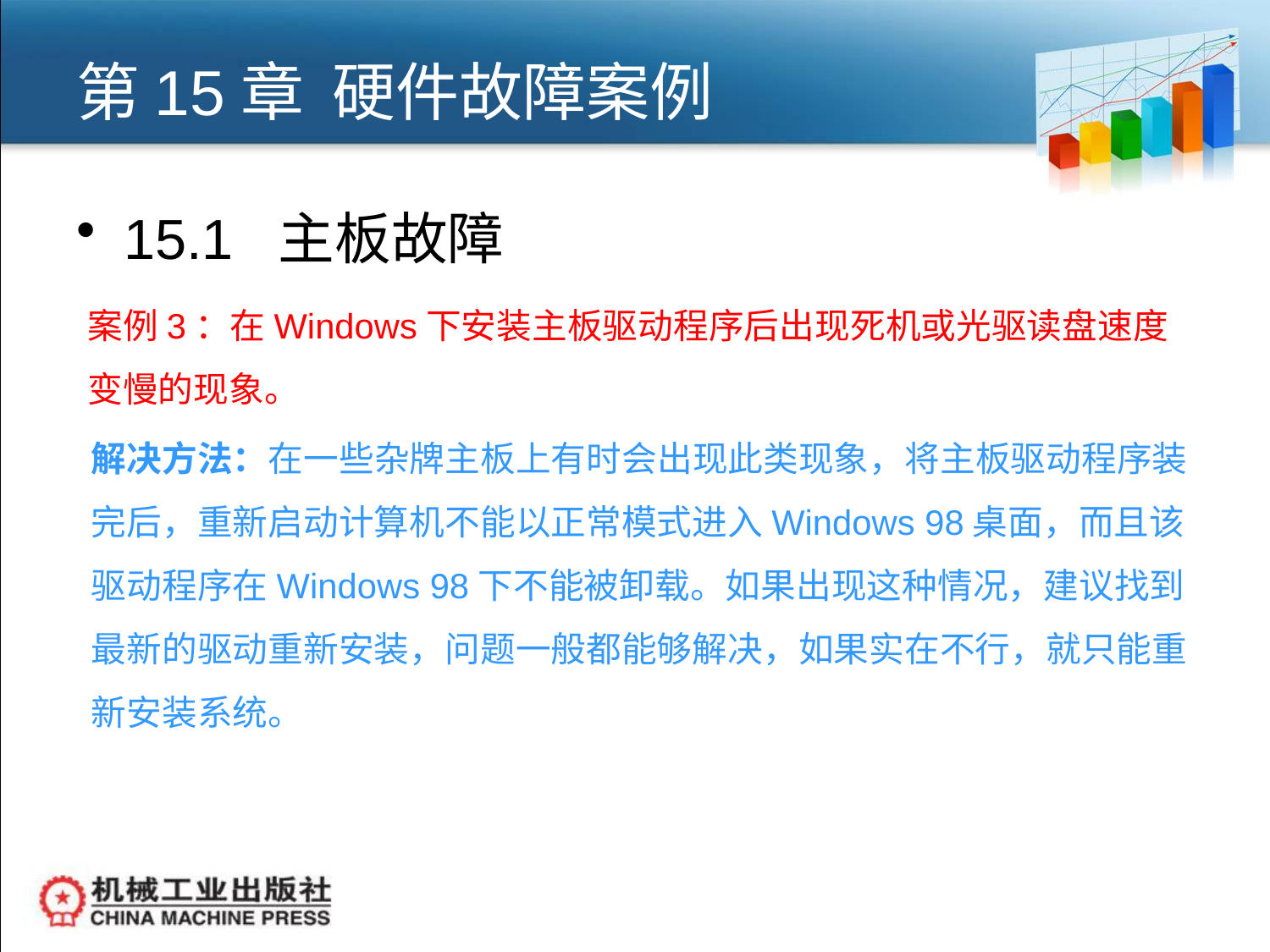

# 第15章  硬件故障案例
15.1  主板故障
案例3：在Windows下安装主板驱动程序后出现死机或光驱读盘速度变慢的现象。
解决方法：在一些杂牌主板上有时会出现此类现象，将主板驱动程序装完后，重新启动计算机不能以正常模式进入Windows 98桌面，而且该驱动程序在Windows 98下不能被卸载。如果出现这种情况，建议找到最新的驱动重新安装，问题一般都能够解决，如果实在不行，就只能重新安装系统。